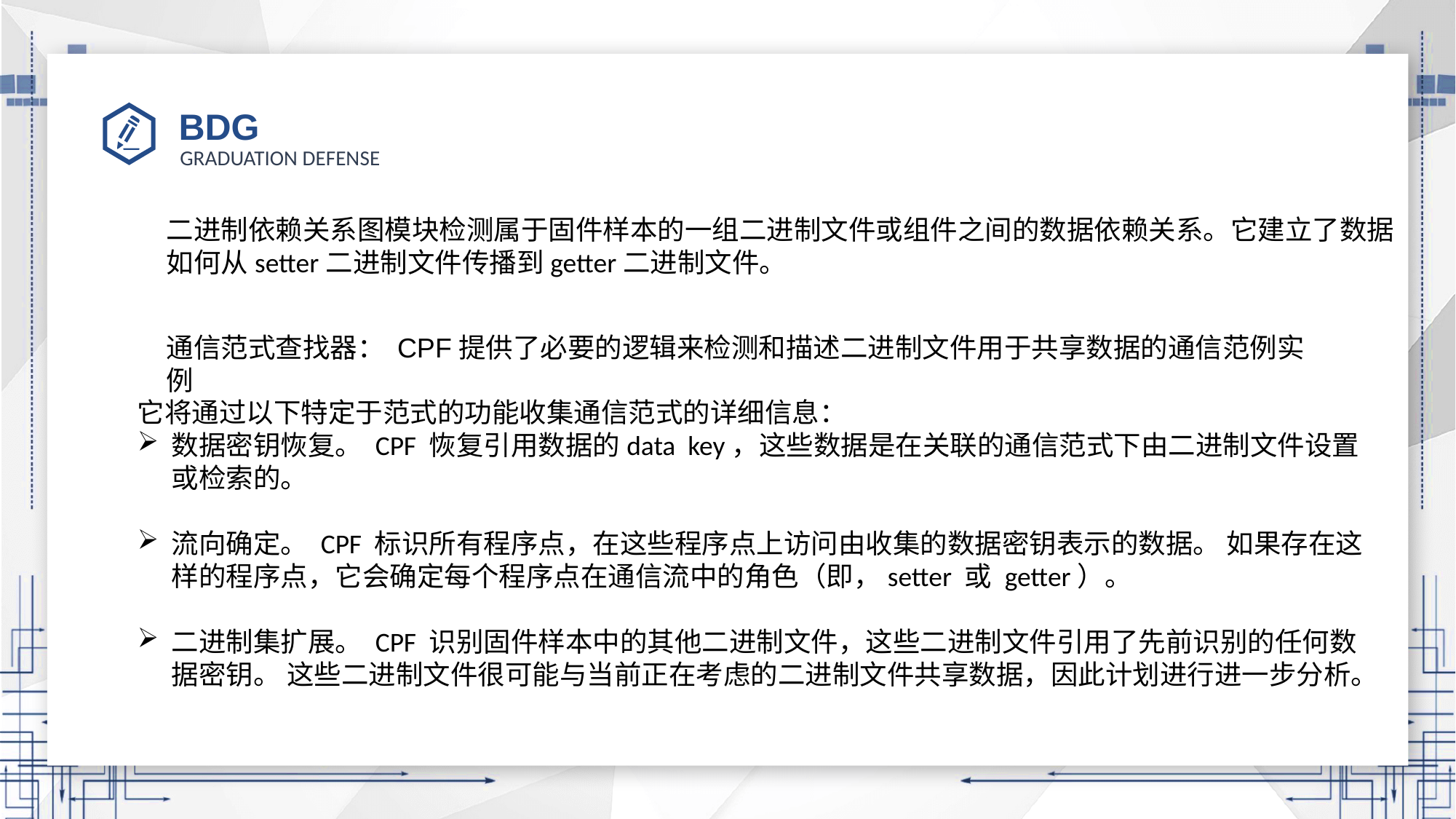

# BDG
二进制依赖关系图模块检测属于固件样本的一组二进制文件或组件之间的数据依赖关系。它建立了数据如何从setter二进制文件传播到getter二进制文件。
通信范式查找器： CPF提供了必要的逻辑来检测和描述二进制文件用于共享数据的通信范例实例
它将通过以下特定于范式的功能收集通信范式的详细信息：
数据密钥恢复。 CPF 恢复引用数据的data  key，这些数据是在关联的通信范式下由二进制文件设置或检索的。

流向确定。 CPF 标识所有程序点，在这些程序点上访问由收集的数据密钥表示的数据。 如果存在这样的程序点，它会确定每个程序点在通信流中的角色（即，setter 或 getter）。

二进制集扩展。 CPF 识别固件样本中的其他二进制文件，这些二进制文件引用了先前识别的任何数据密钥。 这些二进制文件很可能与当前正在考虑的二进制文件共享数据，因此计划进行进一步分析。